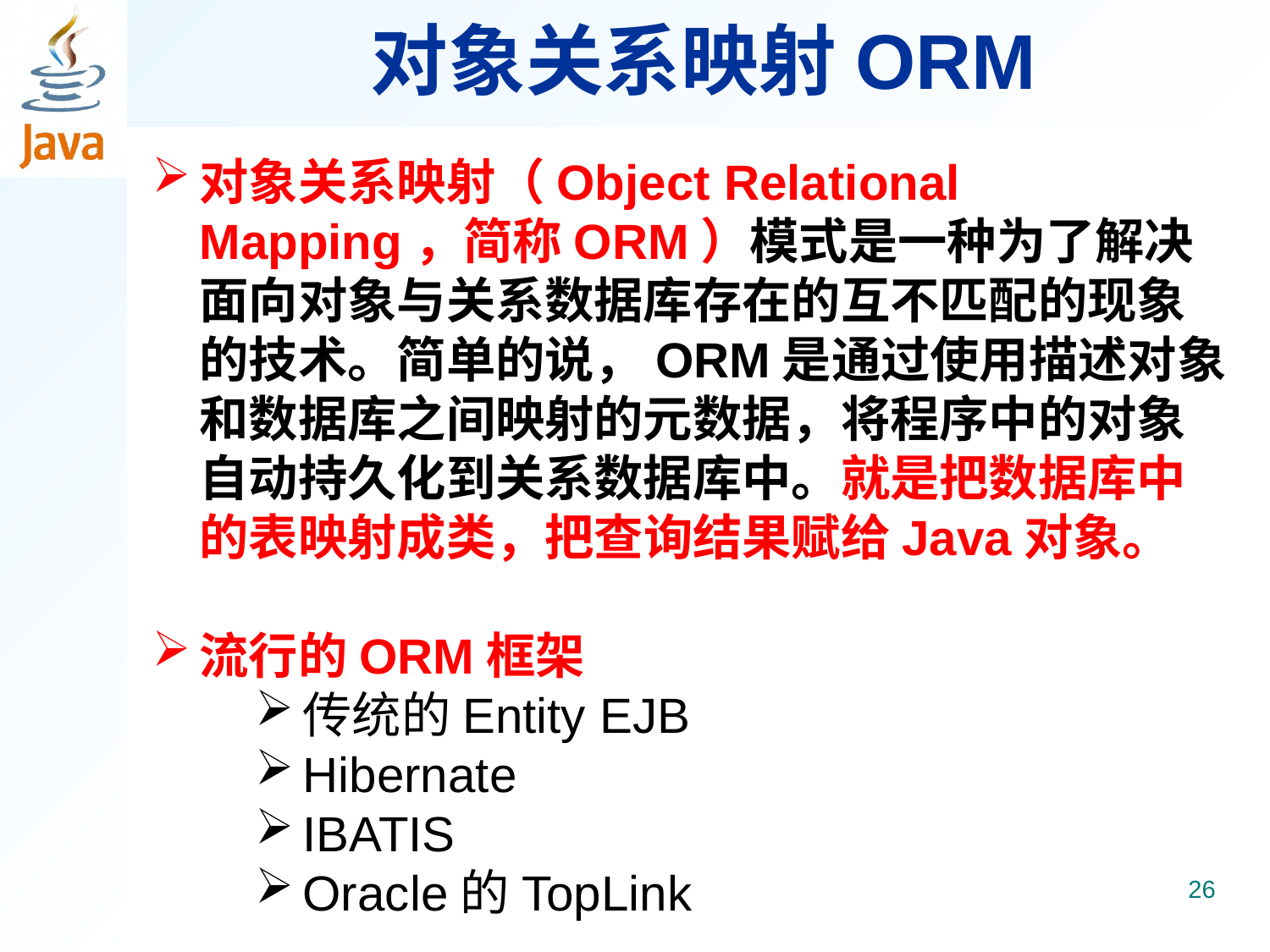

# 对象关系映射ORM
对象关系映射（Object Relational Mapping，简称ORM）模式是一种为了解决面向对象与关系数据库存在的互不匹配的现象的技术。简单的说，ORM是通过使用描述对象和数据库之间映射的元数据，将程序中的对象自动持久化到关系数据库中。就是把数据库中的表映射成类，把查询结果赋给Java对象。

流行的ORM框架
传统的Entity EJB
Hibernate
IBATIS
Oracle的TopLink